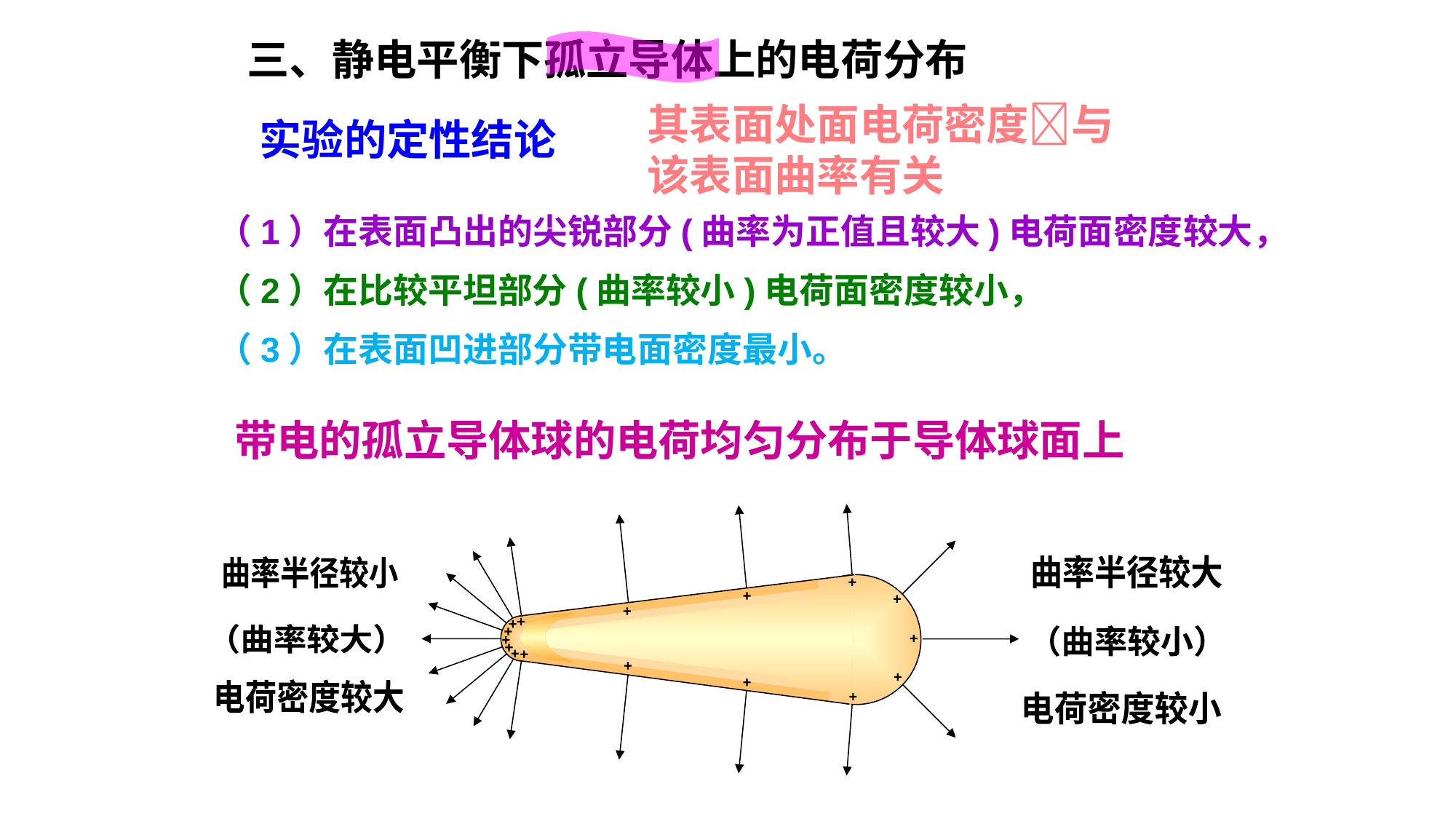

三、静电平衡下孤立导体上的电荷分布

其表面处面电荷密度σ与该表面曲率有关
实验的定性结论
（1）在表面凸出的尖锐部分(曲率为正值且较大)电荷面密度较大，
（2）在比较平坦部分(曲率较小)电荷面密度较小，
（3）在表面凹进部分带电面密度最小。
带电的孤立导体球的电荷均匀分布于导体球面上

曲率半径较大
曲率半径较小

+

+

+

+

+
+
（曲率较大）
（曲率较小）
+
+

+

+

+
+

+
+
+
电荷密度较大
电荷密度较小
+